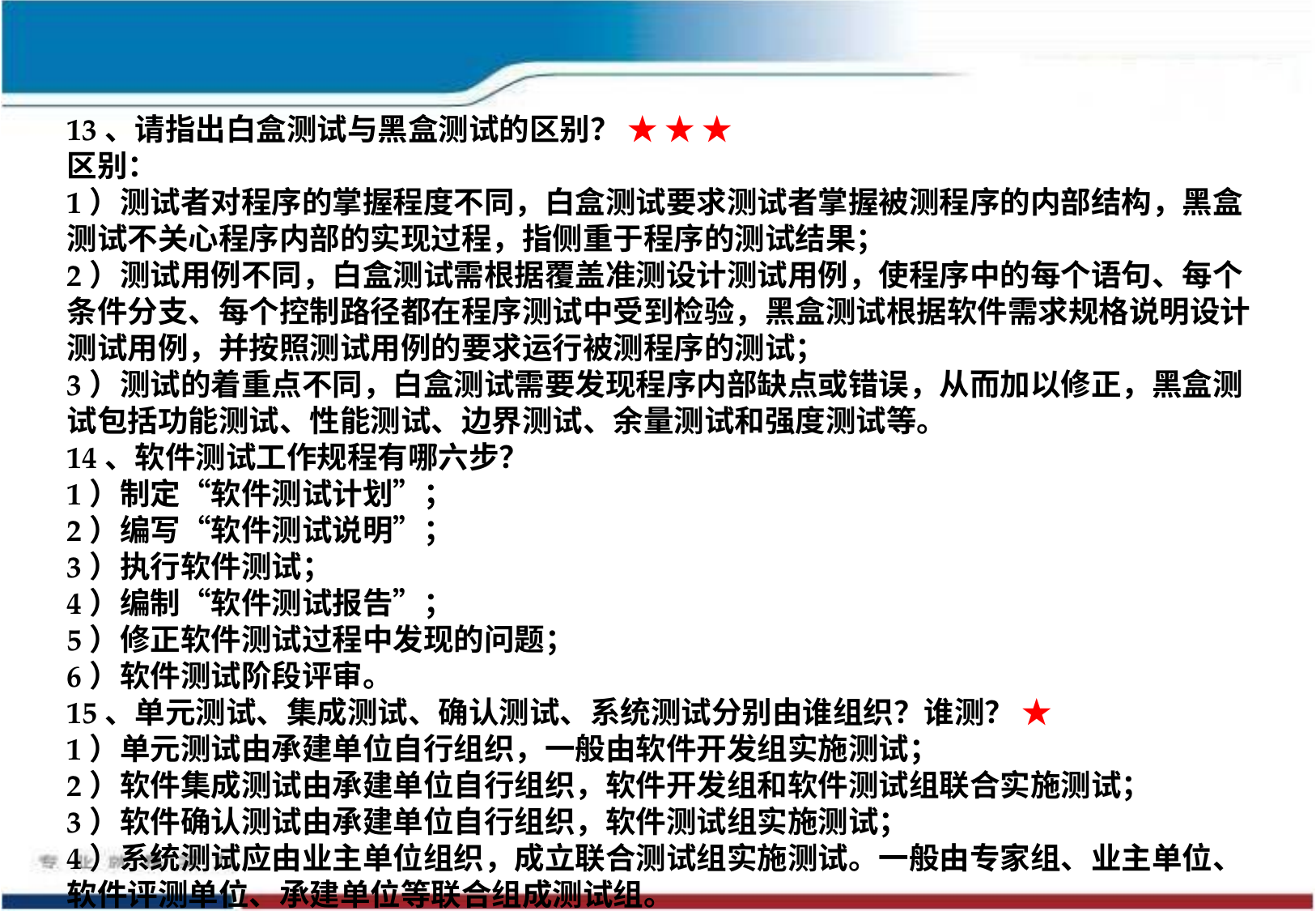

13、请指出白盒测试与黑盒测试的区别？ ★ ★ ★
区别：
1）测试者对程序的掌握程度不同，白盒测试要求测试者掌握被测程序的内部结构，黑盒测试不关心程序内部的实现过程，指侧重于程序的测试结果；
2）测试用例不同，白盒测试需根据覆盖准测设计测试用例，使程序中的每个语句、每个条件分支、每个控制路径都在程序测试中受到检验，黑盒测试根据软件需求规格说明设计测试用例，并按照测试用例的要求运行被测程序的测试；
3）测试的着重点不同，白盒测试需要发现程序内部缺点或错误，从而加以修正，黑盒测试包括功能测试、性能测试、边界测试、余量测试和强度测试等。
14、软件测试工作规程有哪六步？
1）制定“软件测试计划”；
2）编写“软件测试说明”；
3）执行软件测试；
4）编制“软件测试报告”；
5）修正软件测试过程中发现的问题；
6）软件测试阶段评审。
15、单元测试、集成测试、确认测试、系统测试分别由谁组织？谁测？ ★
1）单元测试由承建单位自行组织，一般由软件开发组实施测试；
2）软件集成测试由承建单位自行组织，软件开发组和软件测试组联合实施测试；
3）软件确认测试由承建单位自行组织，软件测试组实施测试；
4）系统测试应由业主单位组织，成立联合测试组实施测试。一般由专家组、业主单位、软件评测单位、承建单位等联合组成测试组。